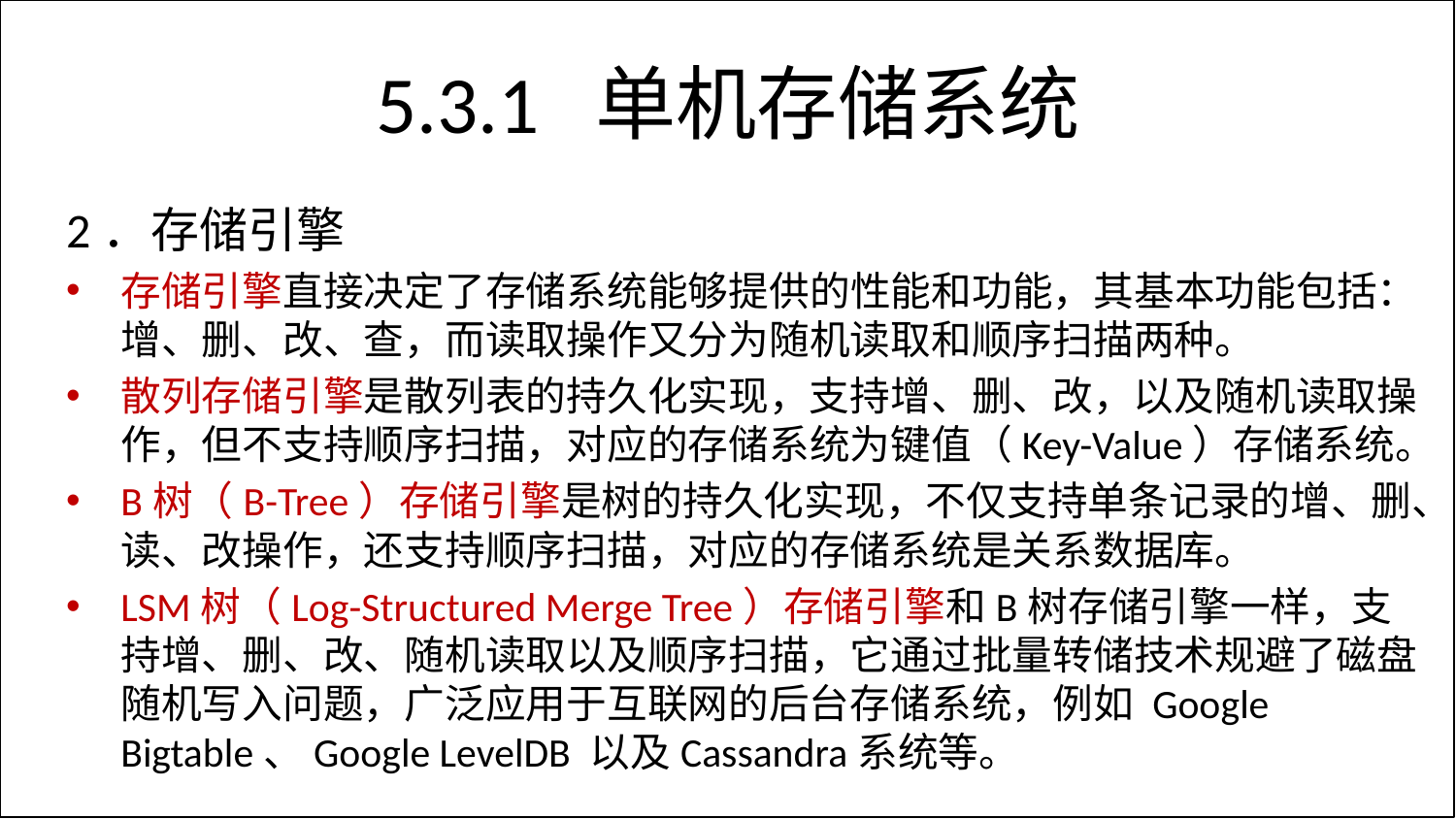

# 5.3.1  单机存储系统
2．存储引擎
存储引擎直接决定了存储系统能够提供的性能和功能，其基本功能包括：增、删、改、查，而读取操作又分为随机读取和顺序扫描两种。
散列存储引擎是散列表的持久化实现，支持增、删、改，以及随机读取操作，但不支持顺序扫描，对应的存储系统为键值（Key-Value）存储系统。
B树（B-Tree）存储引擎是树的持久化实现，不仅支持单条记录的增、删、读、改操作，还支持顺序扫描，对应的存储系统是关系数据库。
LSM树（Log-Structured Merge Tree）存储引擎和B树存储引擎一样，支持增、删、改、随机读取以及顺序扫描，它通过批量转储技术规避了磁盘随机写入问题，广泛应用于互联网的后台存储系统，例如 Google Bigtable、Google LevelDB 以及Cassandra系统等。